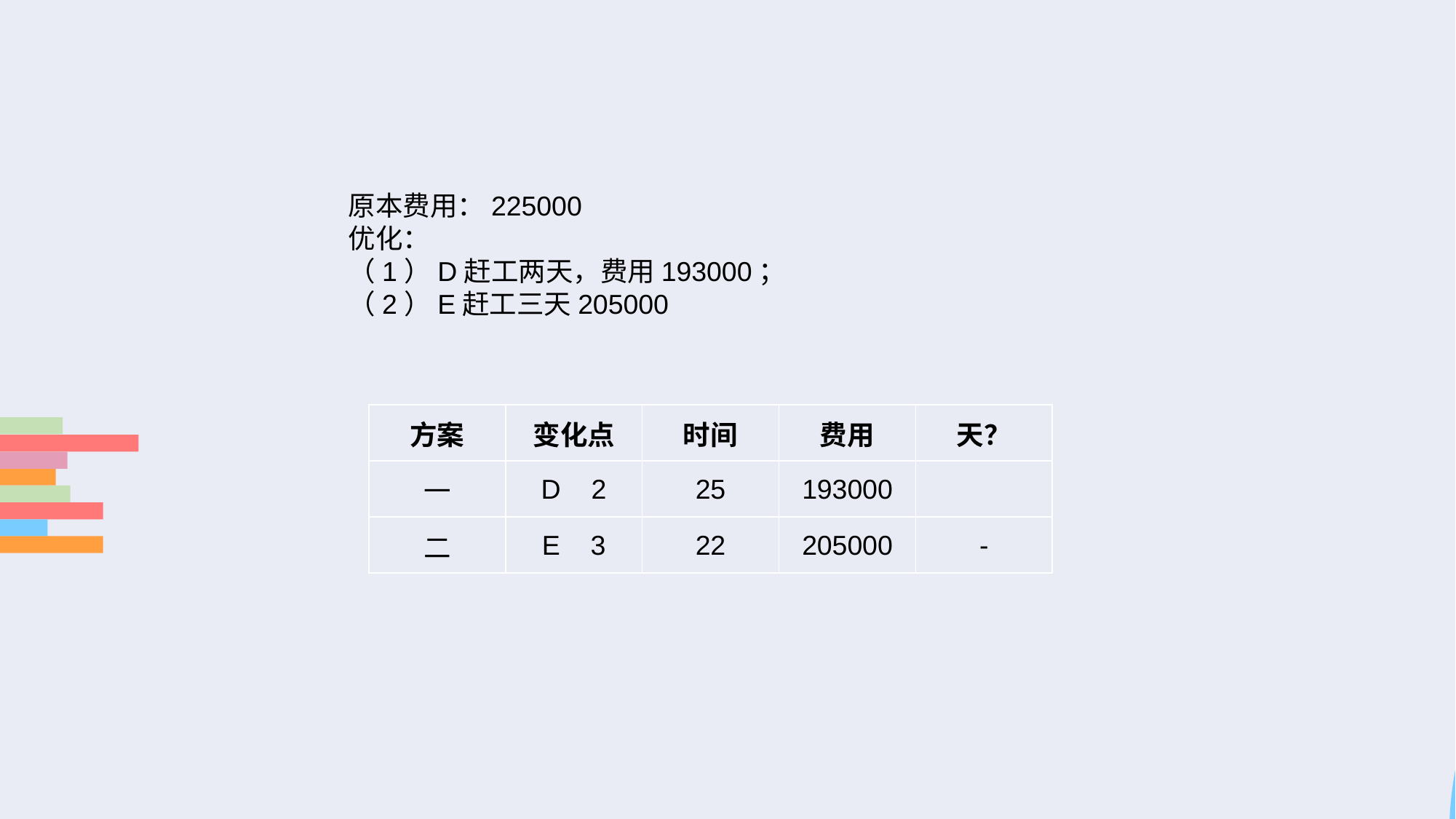

原本费用：225000
优化：
（1）D赶工两天，费用193000；
（2）E赶工三天205000

3
1
2
5
6
7
4
B
C
2
5
A
G
F
2
3
10
D
E
4
3
| 方案 | 变化点 | 时间 | 费用 | 天？ |
| --- | --- | --- | --- | --- |
| 一 | D 2 | 25 | 193000 |  |
| 二 | E 3 | 22 | 205000 | - |

方案一